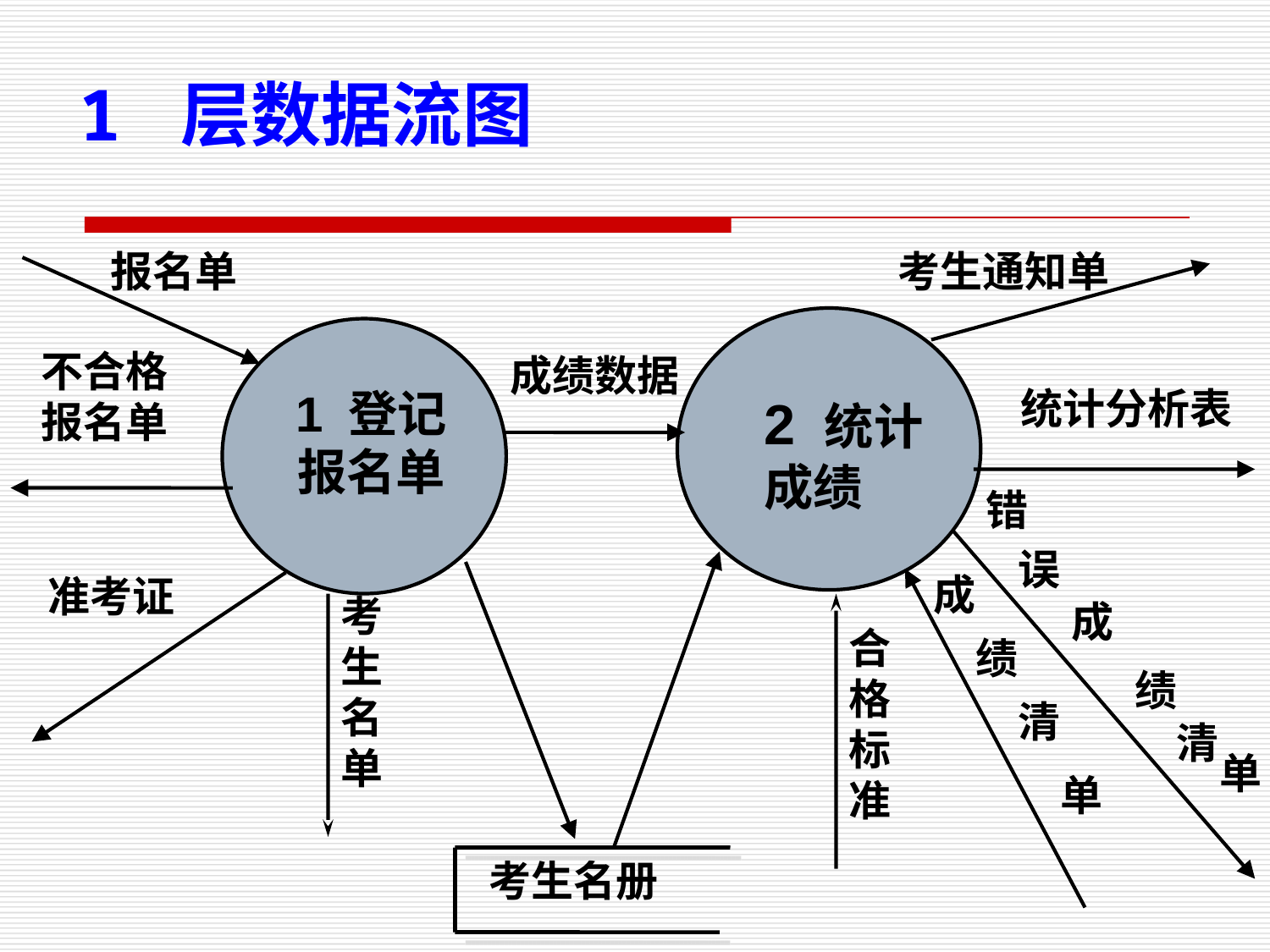

1 层数据流图
报名单
考生通知单

不合格
报名单
成绩数据
1 登记
报名单
统计分析表
2 统计成绩

错

误

成
准考证

考生名
单
成

合
格
标
准
绩
绩
清
清
单
单

考生名册